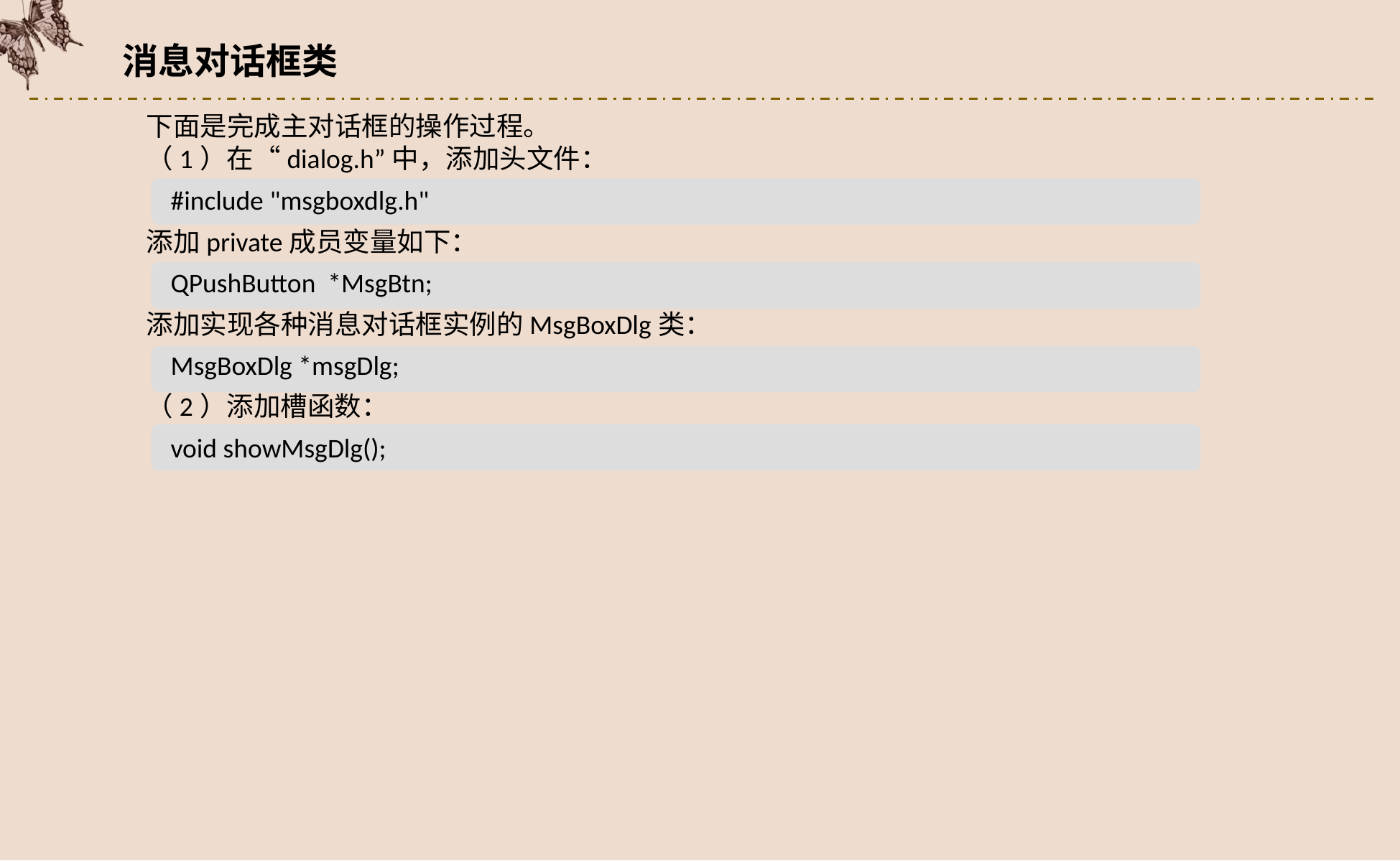

消息对话框类
下面是完成主对话框的操作过程。
（1）在“dialog.h”中，添加头文件：
    #include "msgboxdlg.h"
添加private成员变量如下：
    QPushButton  *MsgBtn;
添加实现各种消息对话框实例的MsgBoxDlg类：
    MsgBoxDlg *msgDlg;
（2）添加槽函数：
    void showMsgDlg();